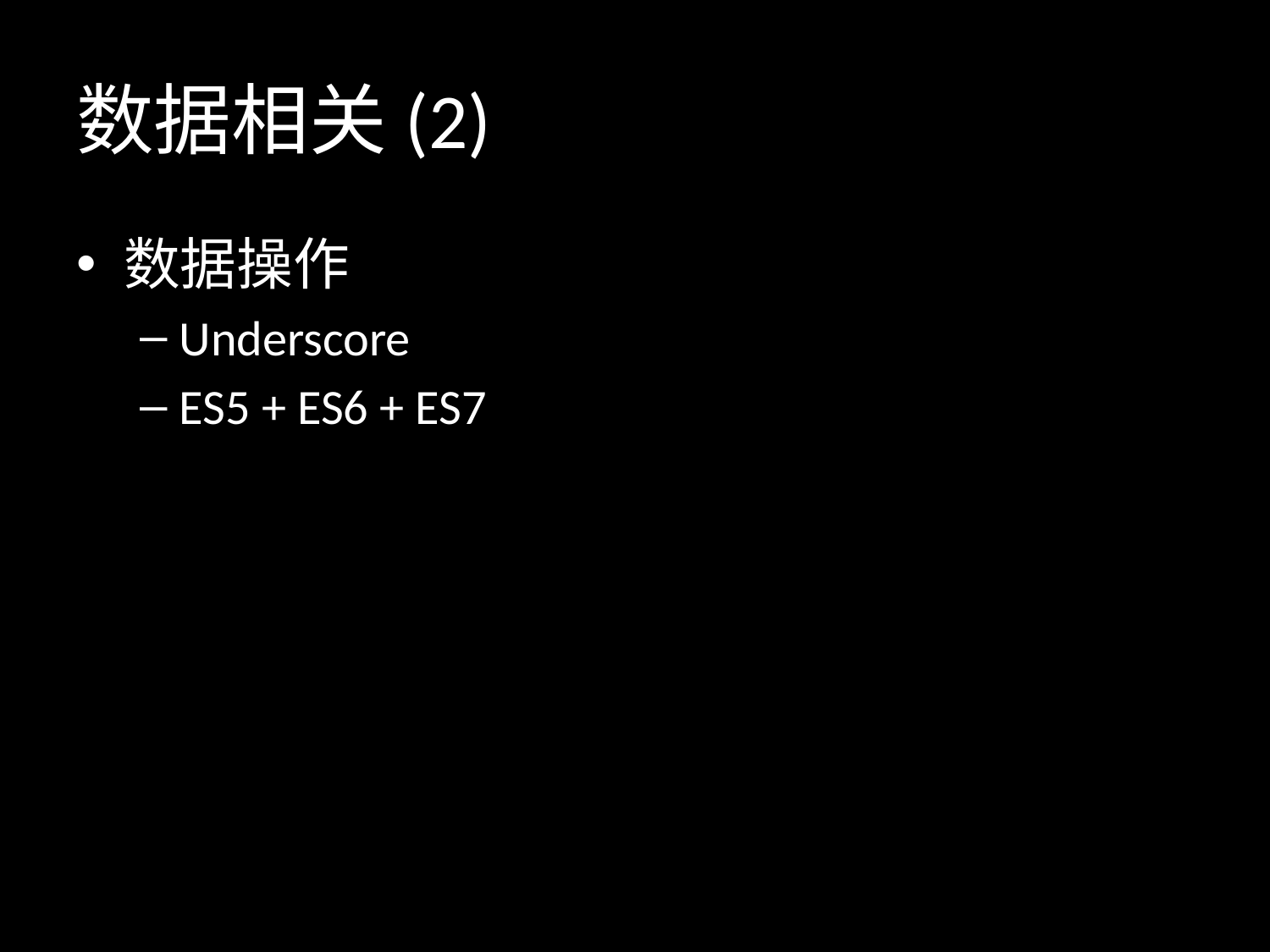

# 数据相关(2)
数据操作
Underscore
ES5 + ES6 + ES7